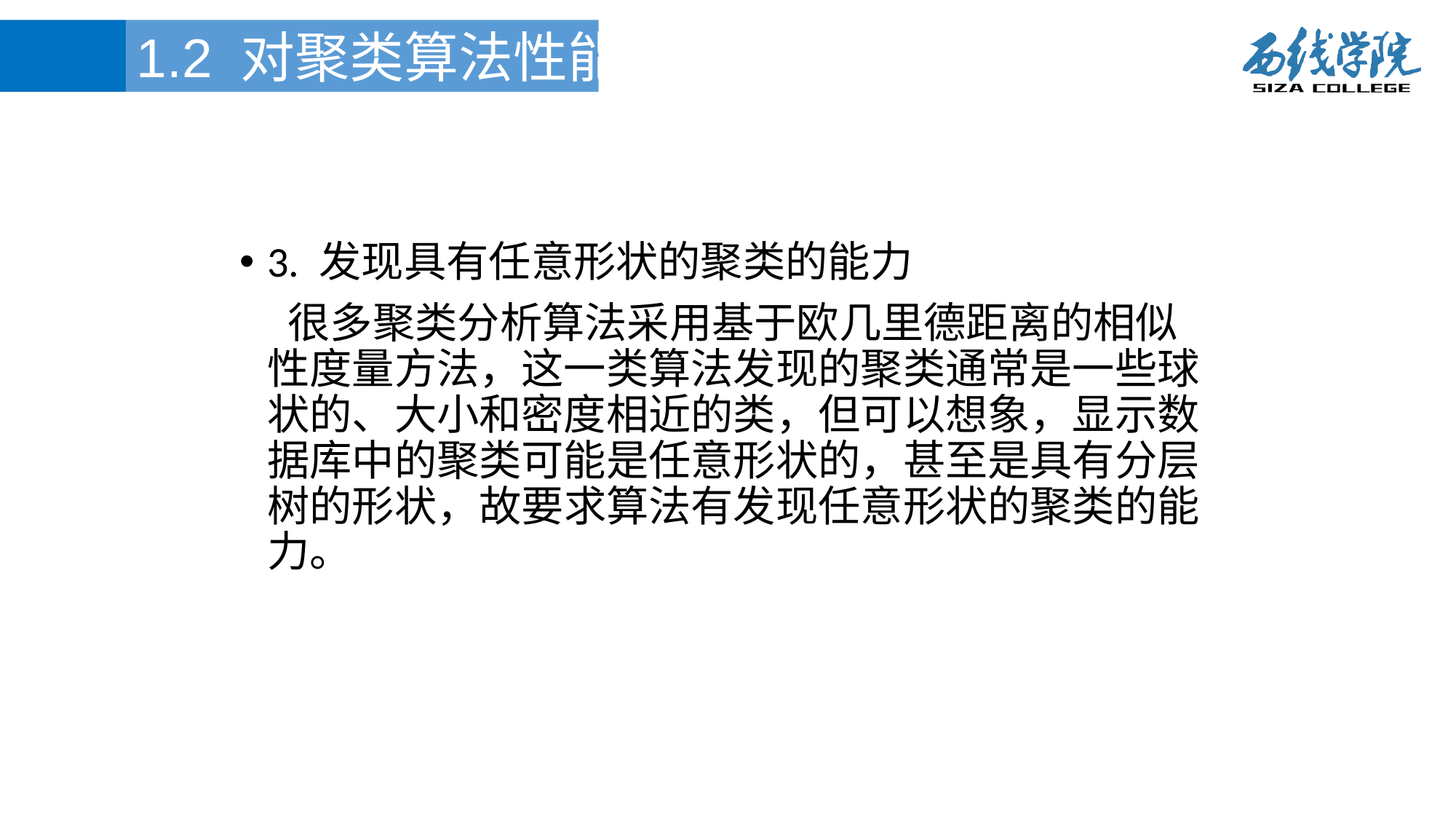

1.2 对聚类算法性能的要求

3. 发现具有任意形状的聚类的能力
    很多聚类分析算法采用基于欧几里德距离的相似性度量方法，这一类算法发现的聚类通常是一些球状的、大小和密度相近的类，但可以想象，显示数据库中的聚类可能是任意形状的，甚至是具有分层树的形状，故要求算法有发现任意形状的聚类的能力。